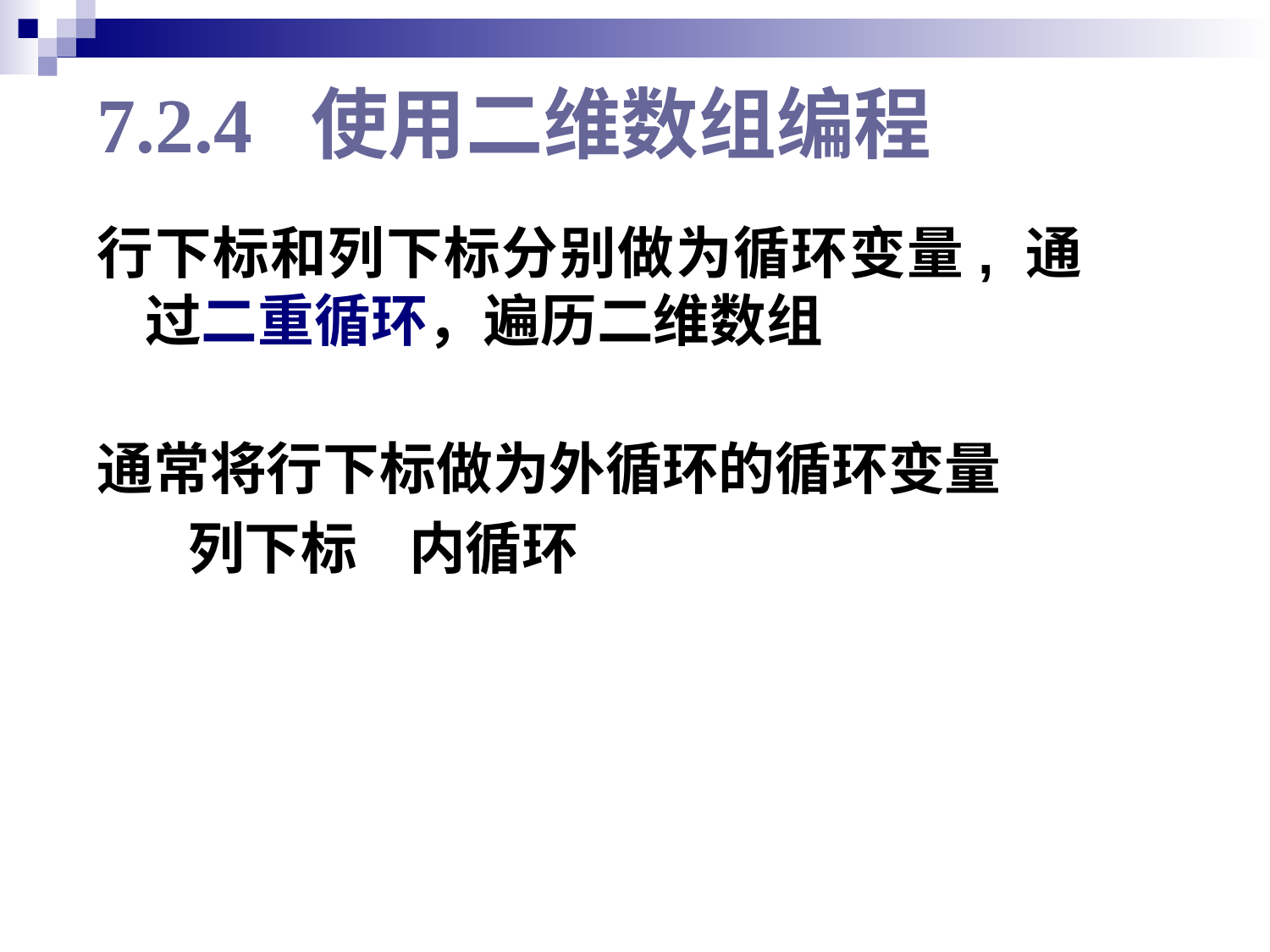

# 7.2.4  使用二维数组编程
行下标和列下标分别做为循环变量, 通过二重循环，遍历二维数组

通常将行下标做为外循环的循环变量
      列下标    内循环